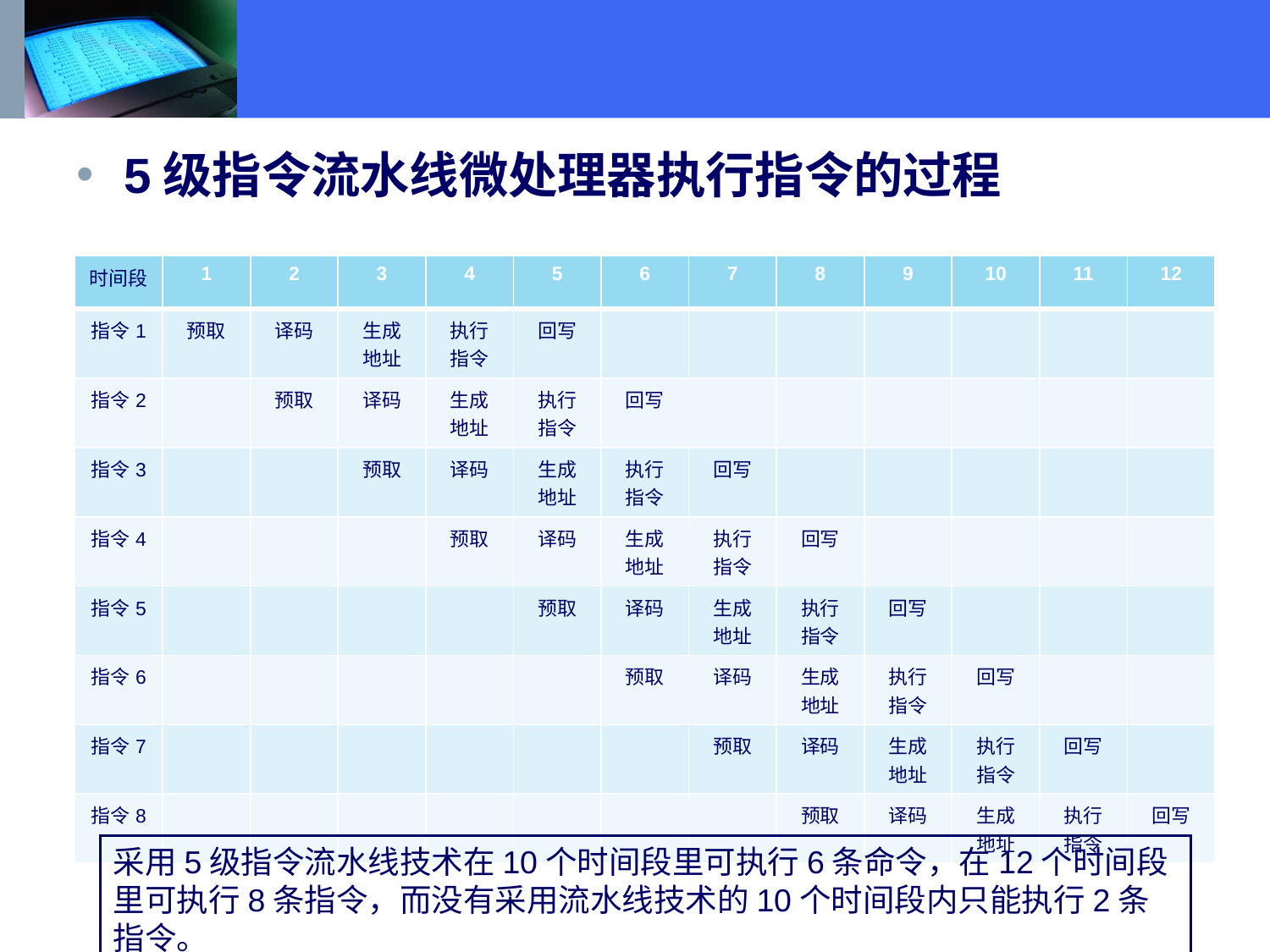

5级指令流水线微处理器执行指令的过程
| 时间段 | 1 | 2 | 3 | 4 | 5 | 6 | 7 | 8 | 9 | 10 | 11 | 12 |
| --- | --- | --- | --- | --- | --- | --- | --- | --- | --- | --- | --- | --- |
| 指令1 | 预取 | 译码 | 生成 地址 | 执行 指令 | 回写 |  |  |  |  |  |  |  |
| 指令2 |  | 预取 | 译码 | 生成 地址 | 执行 指令 | 回写 |  |  |  |  |  |  |
| 指令3 |  |  | 预取 | 译码 | 生成 地址 | 执行 指令 | 回写 |  |  |  |  |  |
| 指令4 |  |  |  | 预取 | 译码 | 生成 地址 | 执行 指令 | 回写 |  |  |  |  |
| 指令5 |  |  |  |  | 预取 | 译码 | 生成 地址 | 执行 指令 | 回写 |  |  |  |
| 指令6 |  |  |  |  |  | 预取 | 译码 | 生成 地址 | 执行 指令 | 回写 |  |  |
| 指令7 |  |  |  |  |  |  | 预取 | 译码 | 生成 地址 | 执行 指令 | 回写 |  |
| 指令8 |  |  |  |  |  |  |  | 预取 | 译码 | 生成 地址 | 执行 指令 | 回写 |
采用5级指令流水线技术在10个时间段里可执行6条命令，在12个时间段里可执行8条指令，而没有采用流水线技术的10个时间段内只能执行2条指令。